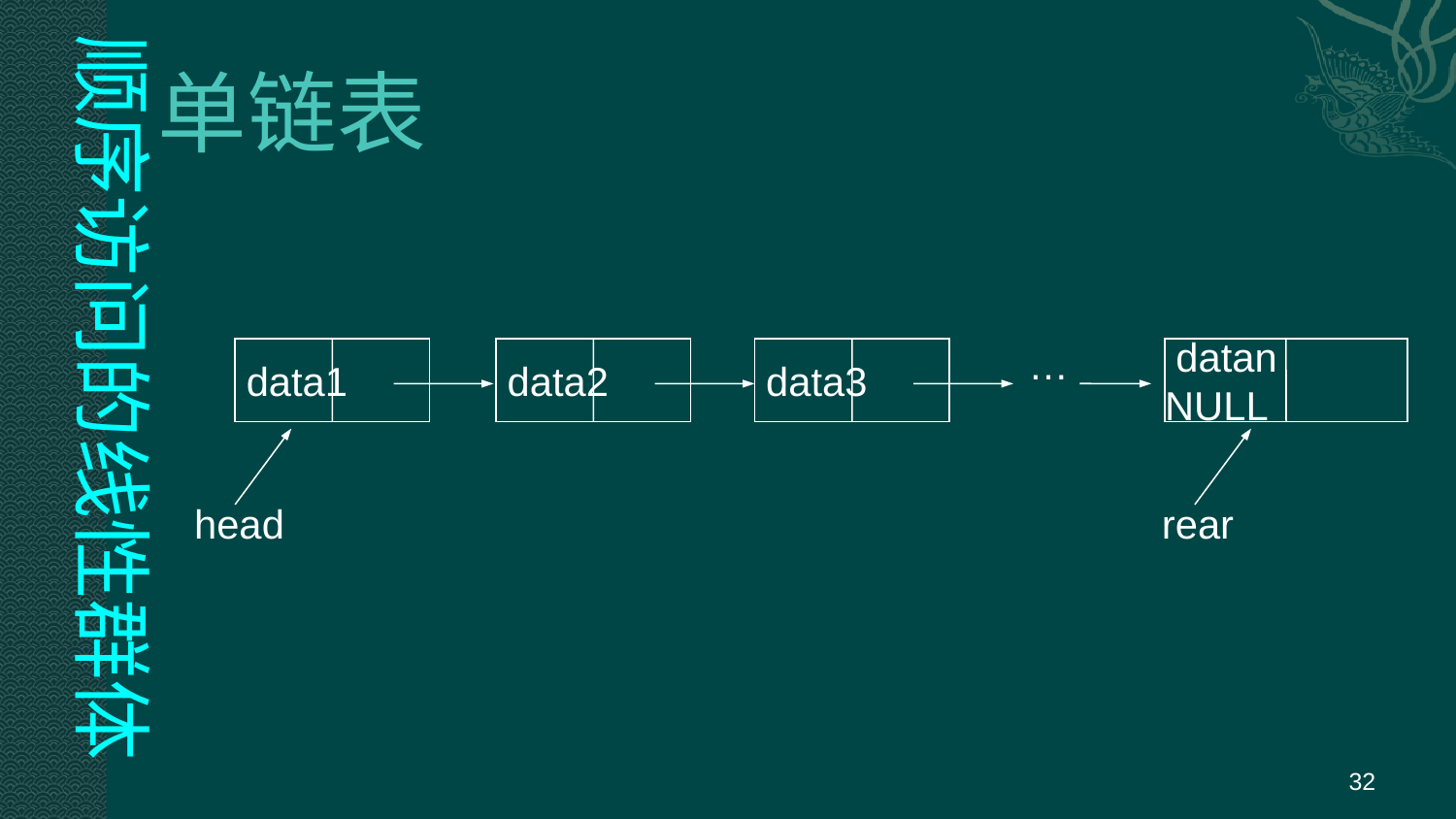

顺序访问的线性群体
# 单链表
…
 data1

 data2

 data3

 datan   NULL

head
rear
32